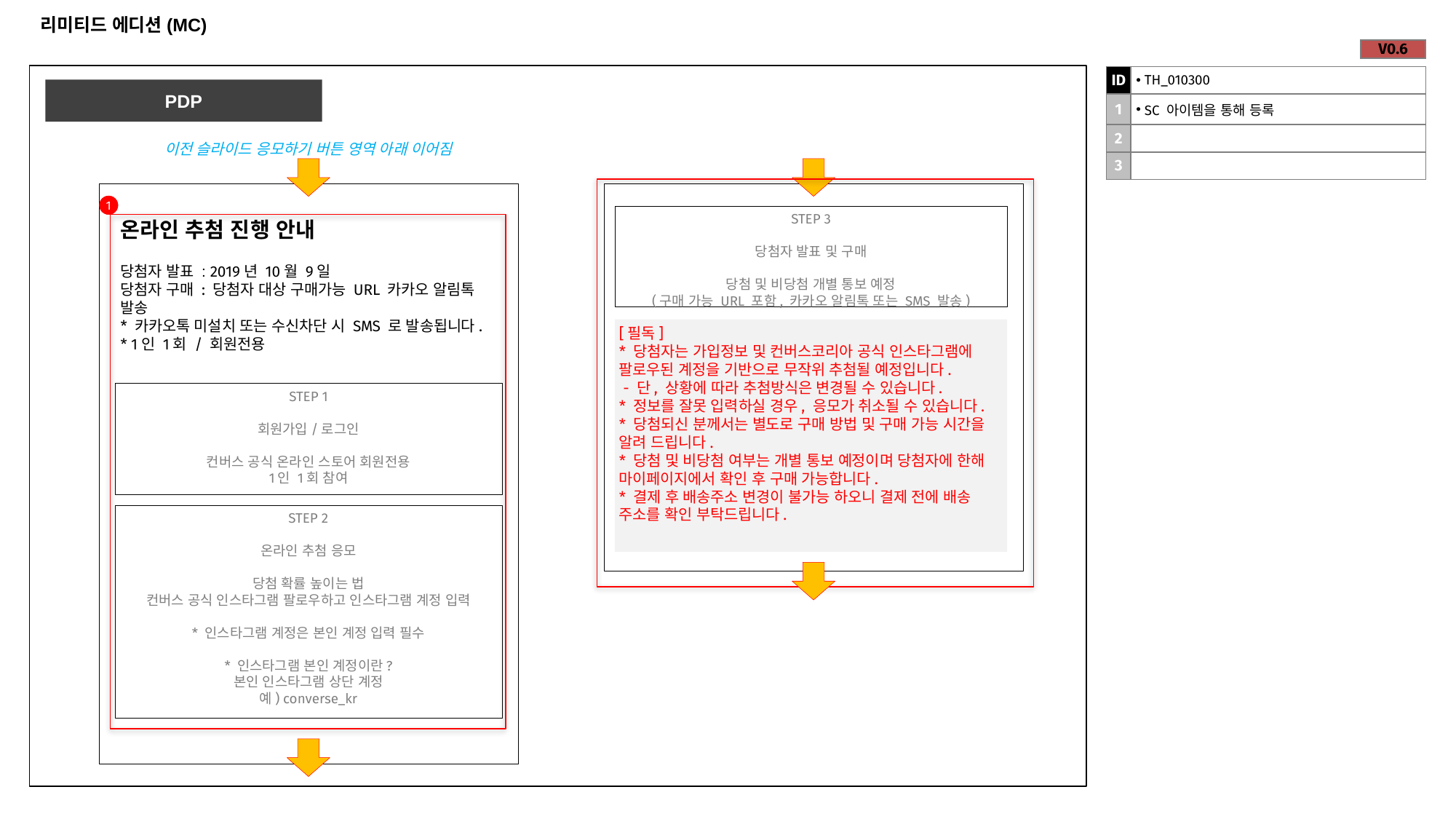

# 리미티드 에디션(MC)
| V0.6 |
| --- |

| ID | TH\_010300 |
| --- | --- |
| 1 | SC 아이템을 통해 등록 |
| 2 |  |
| 3 |  |
PDP
이전 슬라이드 응모하기 버튼 영역 아래 이어짐

1
STEP 3

당첨자 발표 및 구매

당첨 및 비당첨 개별 통보 예정
(구매 가능 URL 포함, 카카오 알림톡 또는 SMS 발송)

당첨 시 마이페이지에서도 확인 가능합니다.

온라인 추첨 진행 안내

당첨자 발표 : 2019년 10월 9일
당첨자 구매 : 당첨자 대상 구매가능 URL 카카오 알림톡 발송
* 카카오톡 미설치 또는 수신차단 시 SMS 로 발송됩니다.
* 1인 1회 / 회원전용
[필독]
* 당첨자는 가입정보 및 컨버스코리아 공식 인스타그램에 팔로우된 계정을 기반으로 무작위 추첨될 예정입니다.
 - 단, 상황에 따라 추첨방식은 변경될 수 있습니다.
* 정보를 잘못 입력하실 경우, 응모가 취소될 수 있습니다.
* 당첨되신 분께서는 별도로 구매 방법 및 구매 가능 시간을 알려 드립니다.
* 당첨 및 비당첨 여부는 개별 통보 예정이며 당첨자에 한해 마이페이지에서 확인 후 구매 가능합니다.
* 결제 후 배송주소 변경이 불가능 하오니 결제 전에 배송 주소를 확인 부탁드립니다.
STEP 1

회원가입/로그인

컨버스 공식 온라인 스토어 회원전용
1인 1회 참여
STEP 2

온라인 추첨 응모

당첨 확률 높이는 법
컨버스 공식 인스타그램 팔로우하고 인스타그램 계정 입력

* 인스타그램 계정은 본인 계정 입력 필수

* 인스타그램 본인 계정이란?
본인 인스타그램 상단 계정
예) converse_kr